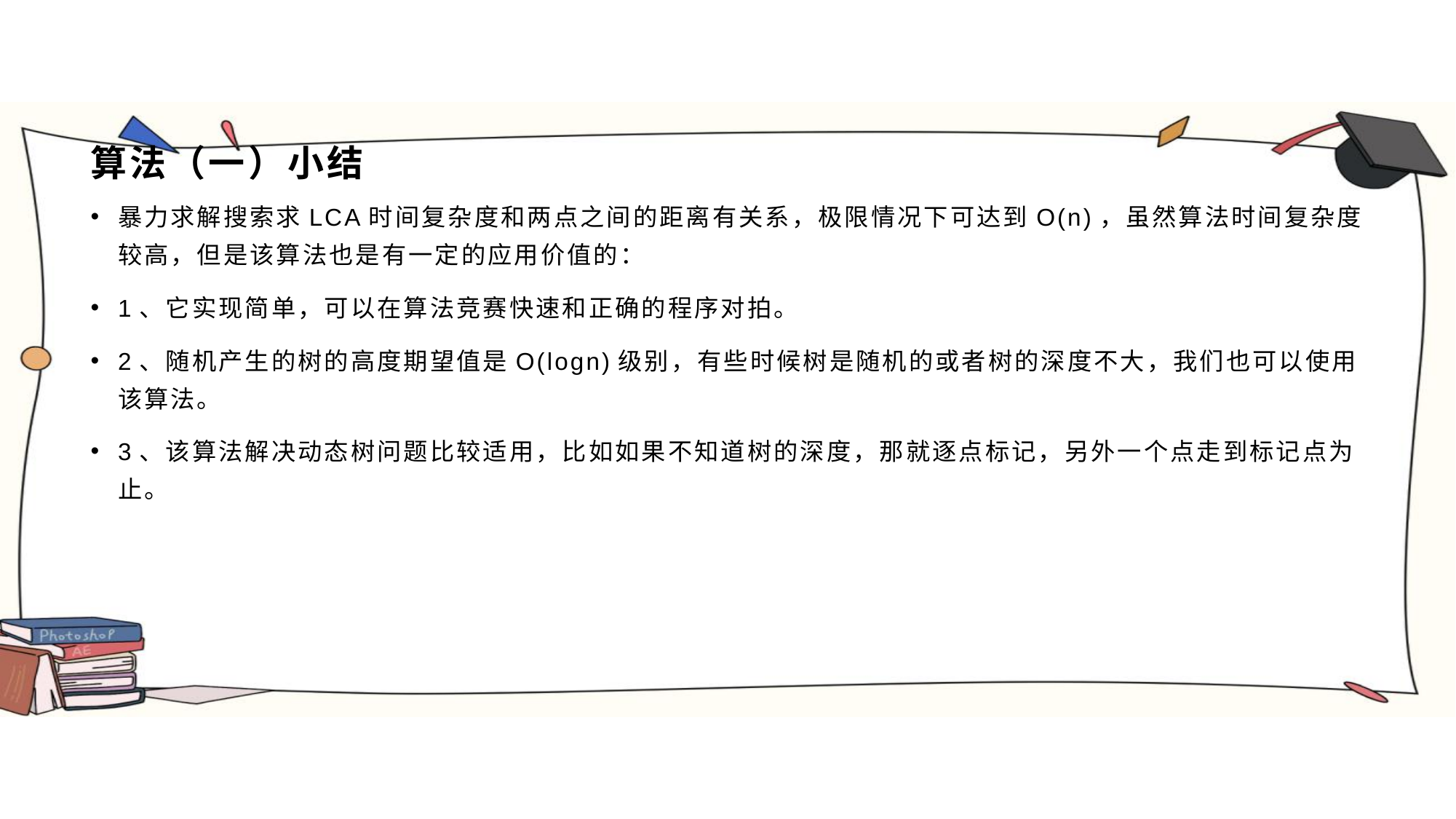

# 算法（一）小结
暴力求解搜索求LCA时间复杂度和两点之间的距离有关系，极限情况下可达到O(n)，虽然算法时间复杂度较高，但是该算法也是有一定的应用价值的：
1、它实现简单，可以在算法竞赛快速和正确的程序对拍。
2、随机产生的树的高度期望值是O(logn)级别，有些时候树是随机的或者树的深度不大，我们也可以使用该算法。
3、该算法解决动态树问题比较适用，比如如果不知道树的深度，那就逐点标记，另外一个点走到标记点为止。